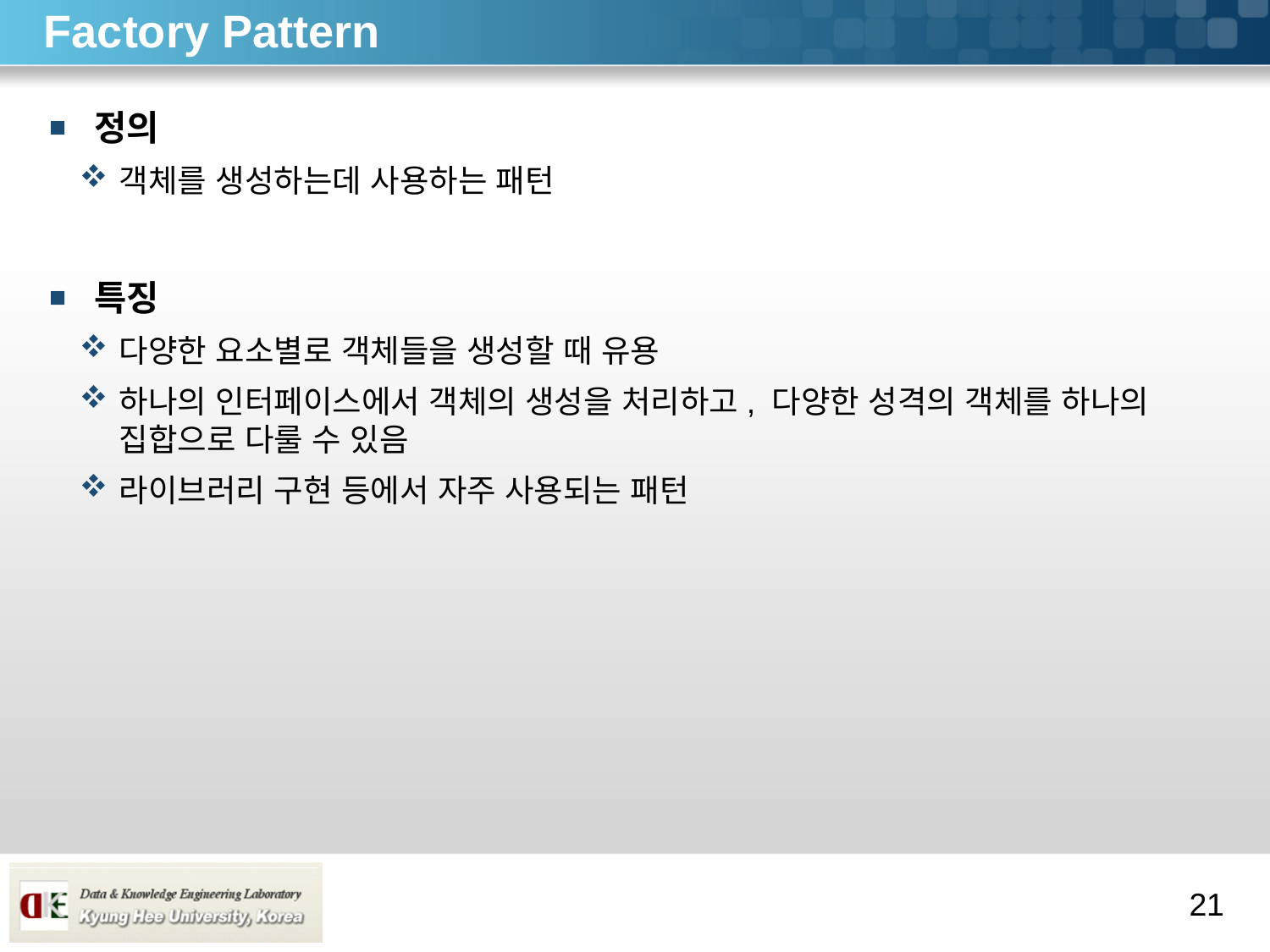

# Factory Pattern
정의
객체를 생성하는데 사용하는 패턴

특징
다양한 요소별로 객체들을 생성할 때 유용
하나의 인터페이스에서 객체의 생성을 처리하고, 다양한 성격의 객체를 하나의 집합으로 다룰 수 있음
라이브러리 구현 등에서 자주 사용되는 패턴